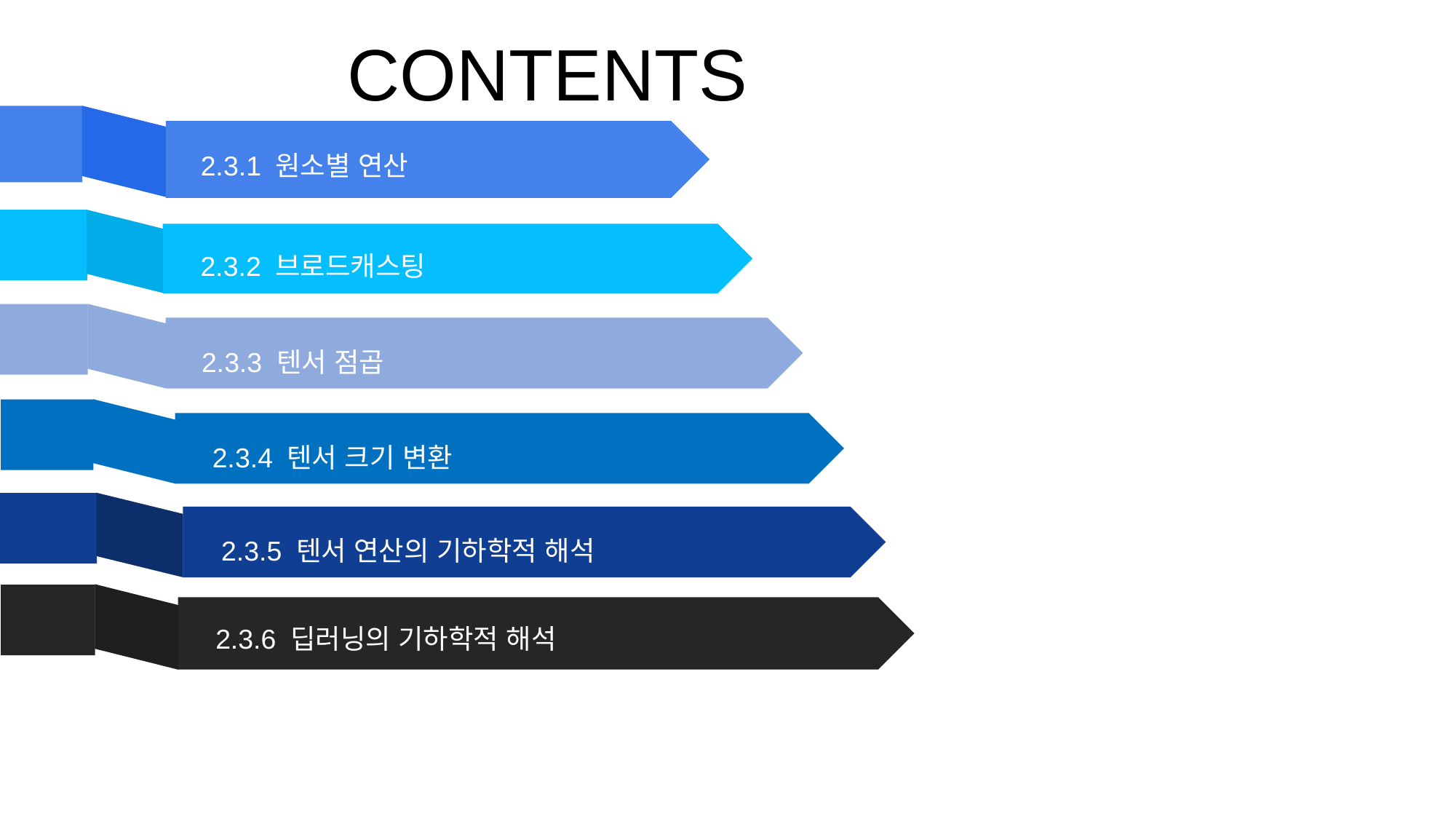

CONTENTS

2.3.1 원소별 연산

2.3.2 브로드캐스팅

2.3.3 텐서 점곱

2.3.4 텐서 크기 변환

2.3.5 텐서 연산의 기하학적 해석

2.3.6 딥러닝의 기하학적 해석